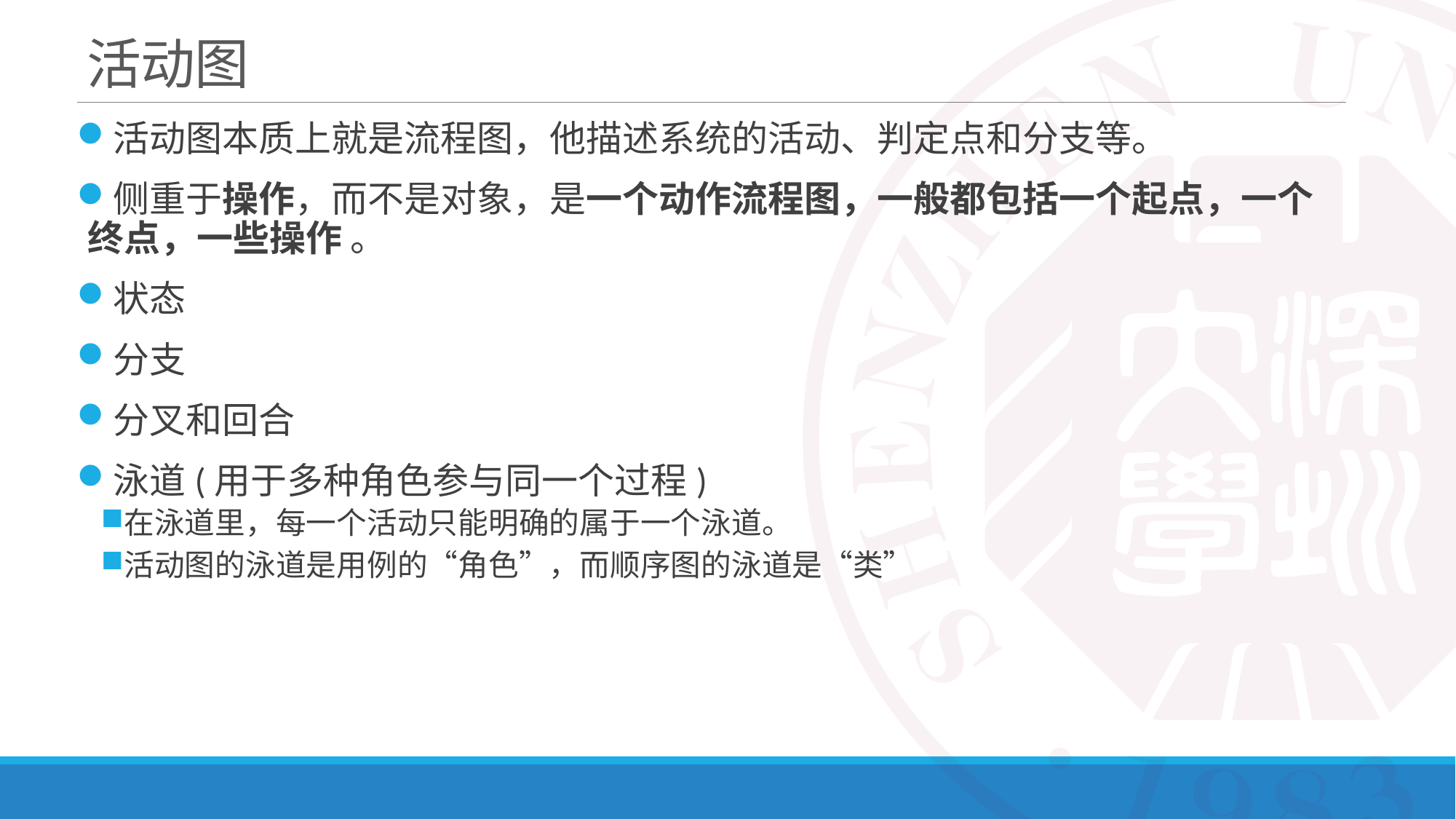

# 活动图
活动图本质上就是流程图，他描述系统的活动、判定点和分支等。
侧重于操作，而不是对象，是一个动作流程图，一般都包括一个起点，一个终点，一些操作 。
状态
分支
分叉和回合
泳道(用于多种角色参与同一个过程)
在泳道里，每一个活动只能明确的属于一个泳道。
活动图的泳道是用例的“角色”，而顺序图的泳道是“类”